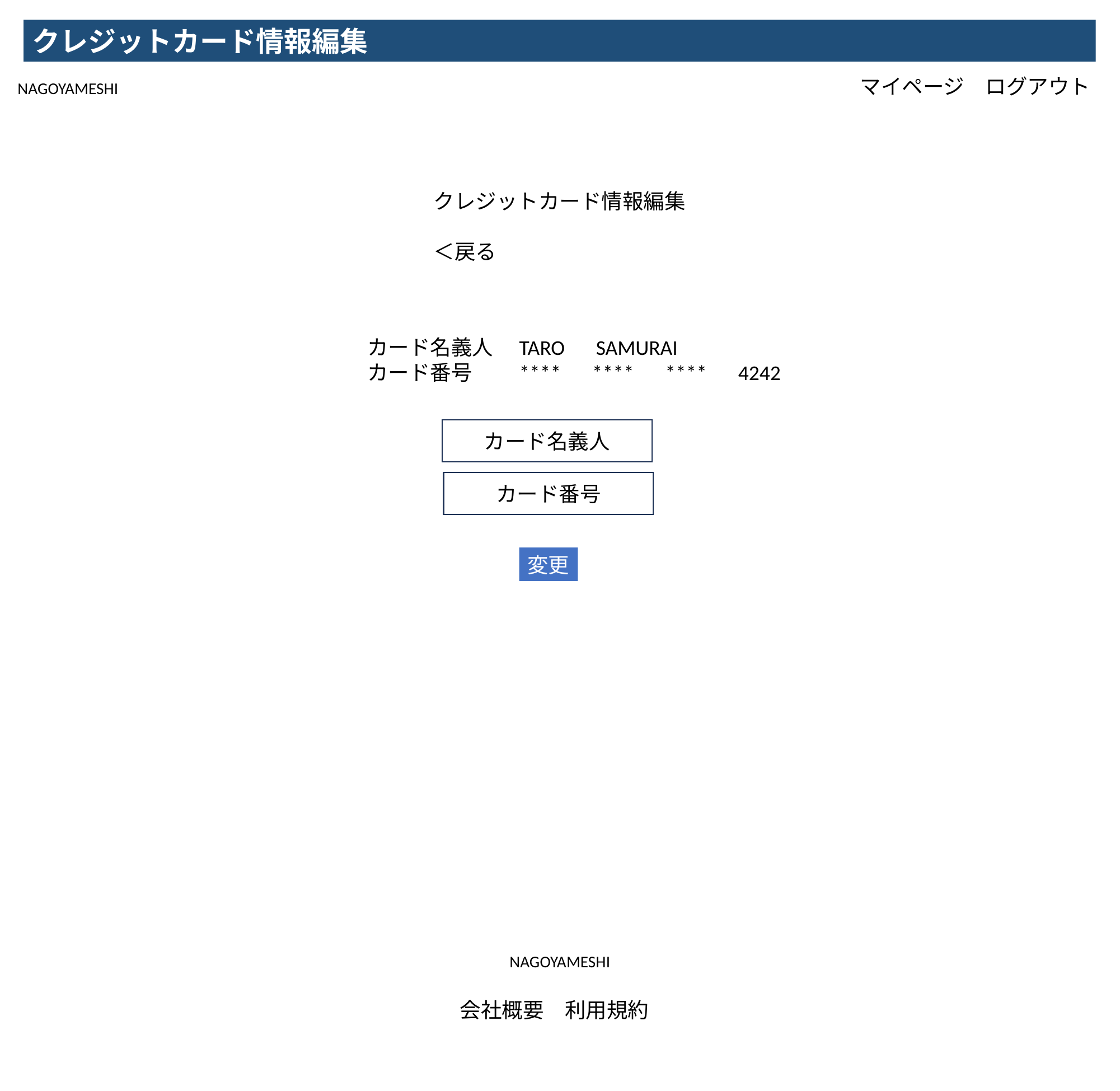

クレジットカード情報編集
NAGOYAMESHI
マイページ　ログアウト
クレジットカード情報編集

＜戻る

カード名義人　TARO　SAMURAI
カード番号　　****　****　****　4242
カード名義人
カード番号
変更
NAGOYAMESHI
会社概要　利用規約